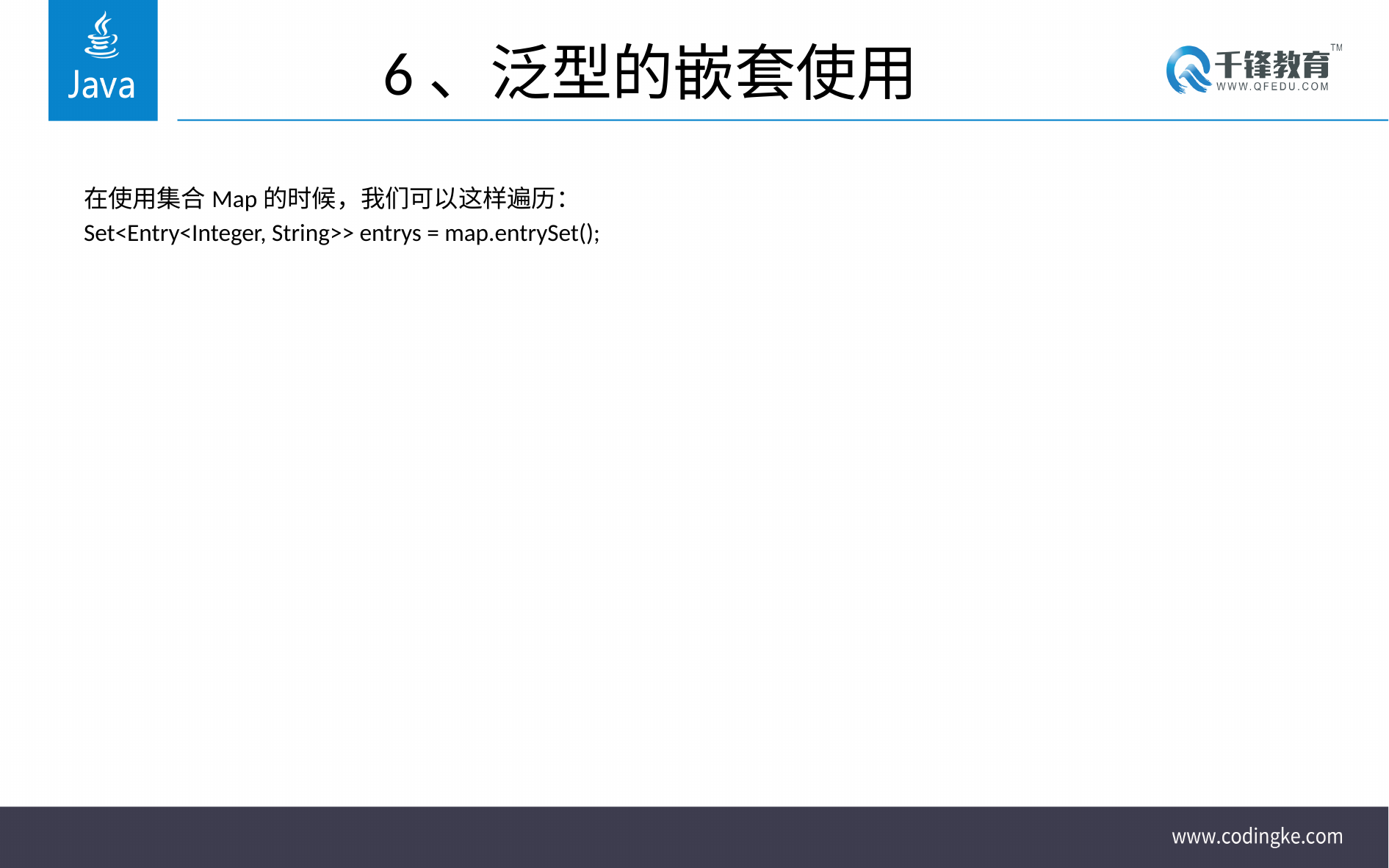

# 6、泛型的嵌套使用
在使用集合Map的时候，我们可以这样遍历：
Set<Entry<Integer, String>> entrys = map.entrySet();